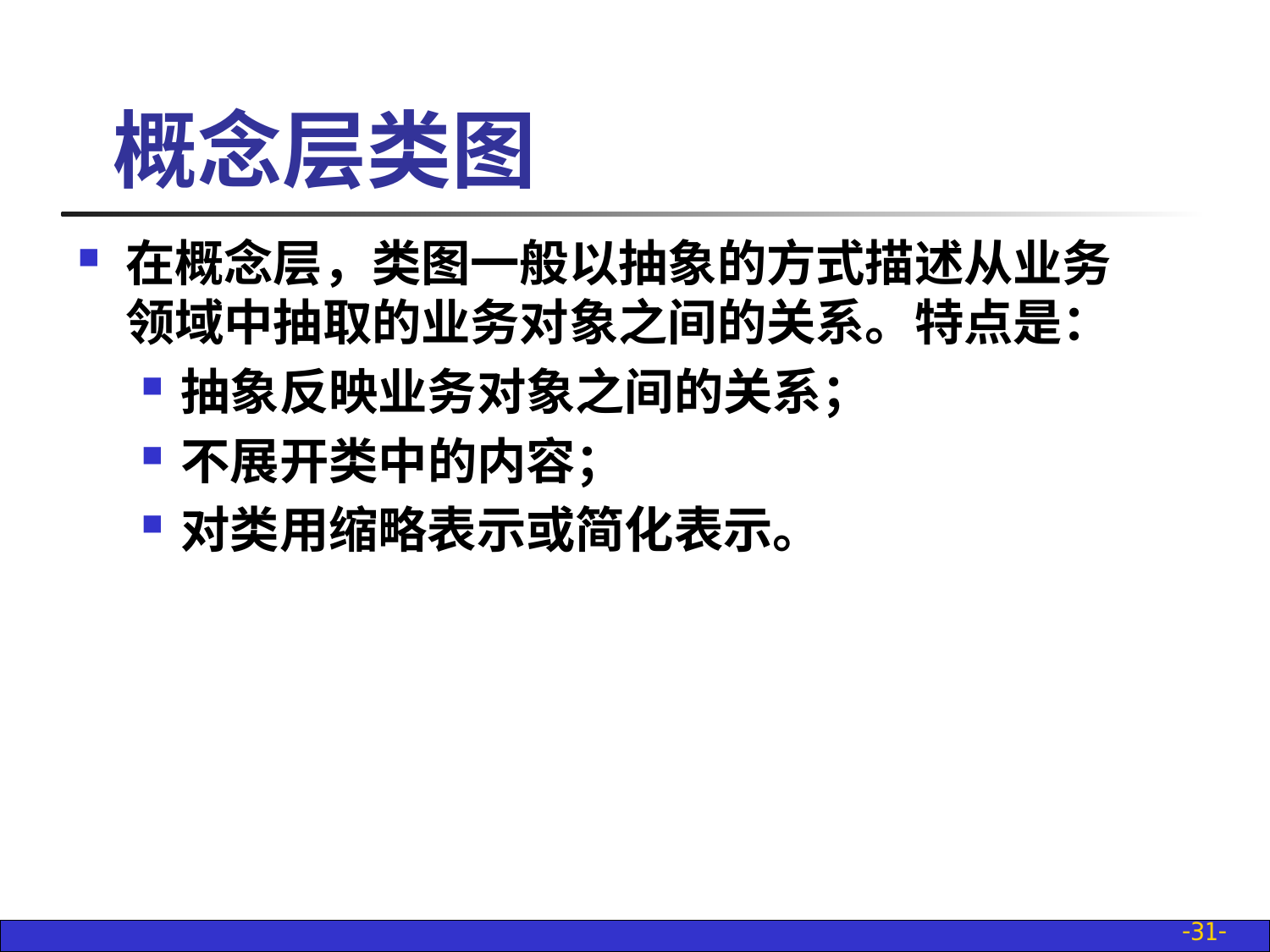

概念层类图
在概念层，类图一般以抽象的方式描述从业务领域中抽取的业务对象之间的关系。特点是：
抽象反映业务对象之间的关系；
不展开类中的内容；
对类用缩略表示或简化表示。
-31-